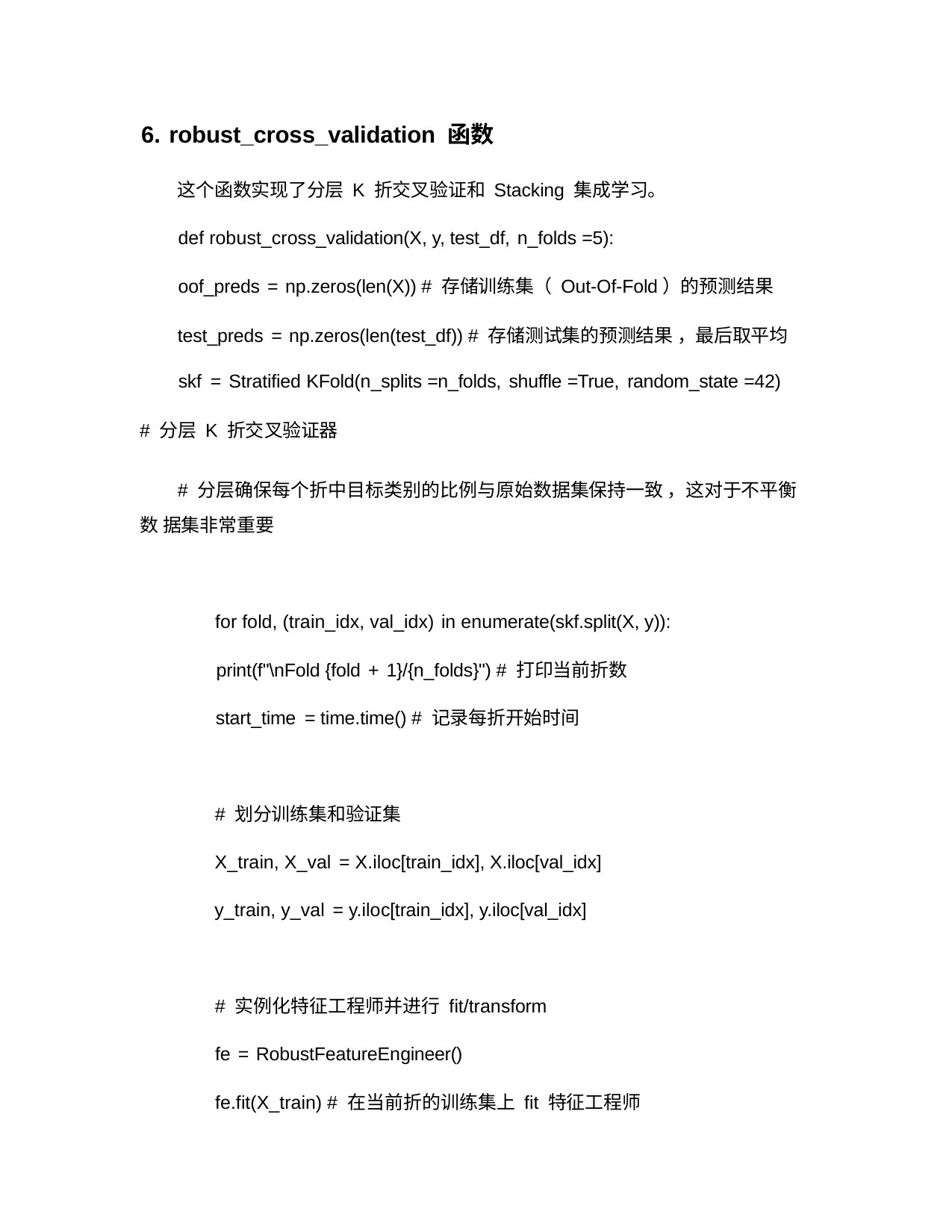

6. robust_cross_validation 函数

这个函数实现了分层 K 折交叉验证和 Stacking 集成学习。
def robust_cross_validation(X, y, test_df, n_folds =5):
oof_preds = np.zeros(len(X)) # 存储训练集（ Out-Of-Fold）的预测结果
test_preds = np.zeros(len(test_df)) # 存储测试集的预测结果 ，最后取平均   skf = Stratified KFold(n_splits =n_folds, shuffle =True, random_state =42)

# 分层 K 折交叉验证器
# 分层确保每个折中目标类别的比例与原始数据集保持一致 ，这对于不平衡数 据集非常重要

for fold, (train_idx, val_idx) in enumerate(skf.split(X, y)):
print(f"\nFold {fold + 1}/{n_folds}") # 打印当前折数
start_time = time.time() # 记录每折开始时间

# 划分训练集和验证集
X_train, X_val = X.iloc[train_idx], X.iloc[val_idx]
y_train, y_val = y.iloc[train_idx], y.iloc[val_idx]

# 实例化特征工程师并进行 fit/transform
fe = RobustFeatureEngineer()

fe.fit(X_train) # 在当前折的训练集上 fit 特征工程师